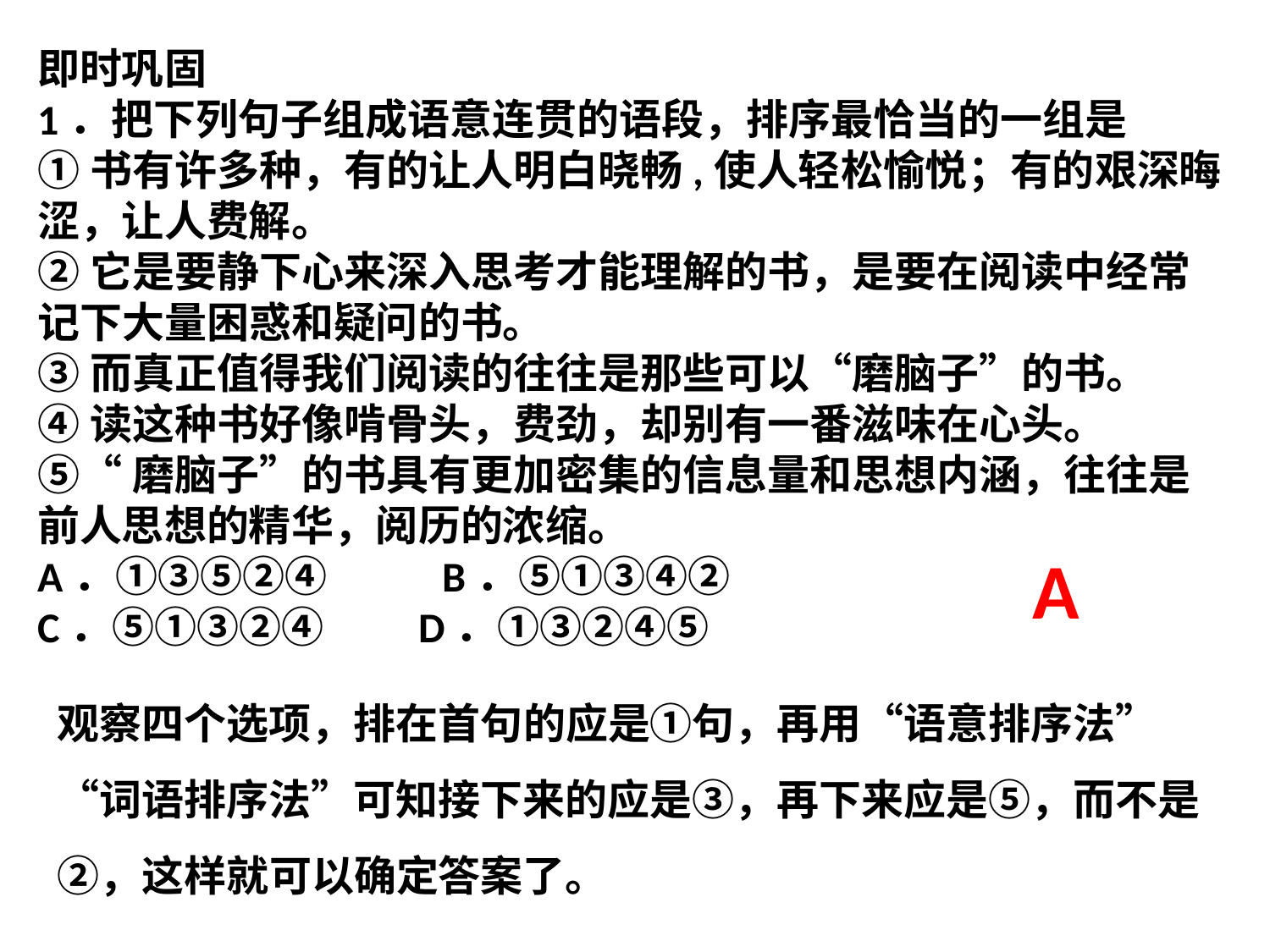

即时巩固
1．把下列句子组成语意连贯的语段，排序最恰当的一组是
①书有许多种，有的让人明白晓畅,使人轻松愉悦；有的艰深晦涩，让人费解。
②它是要静下心来深入思考才能理解的书，是要在阅读中经常记下大量困惑和疑问的书。
③而真正值得我们阅读的往往是那些可以“磨脑子”的书。
④读这种书好像啃骨头，费劲，却别有一番滋味在心头。
⑤“磨脑子”的书具有更加密集的信息量和思想内涵，往往是前人思想的精华，阅历的浓缩。
A．①③⑤②④           B．⑤①③④②
C．⑤①③②④  	D．①③②④⑤
A
观察四个选项，排在首句的应是①句，再用“语意排序法”“词语排序法”可知接下来的应是③，再下来应是⑤，而不是②，这样就可以确定答案了。